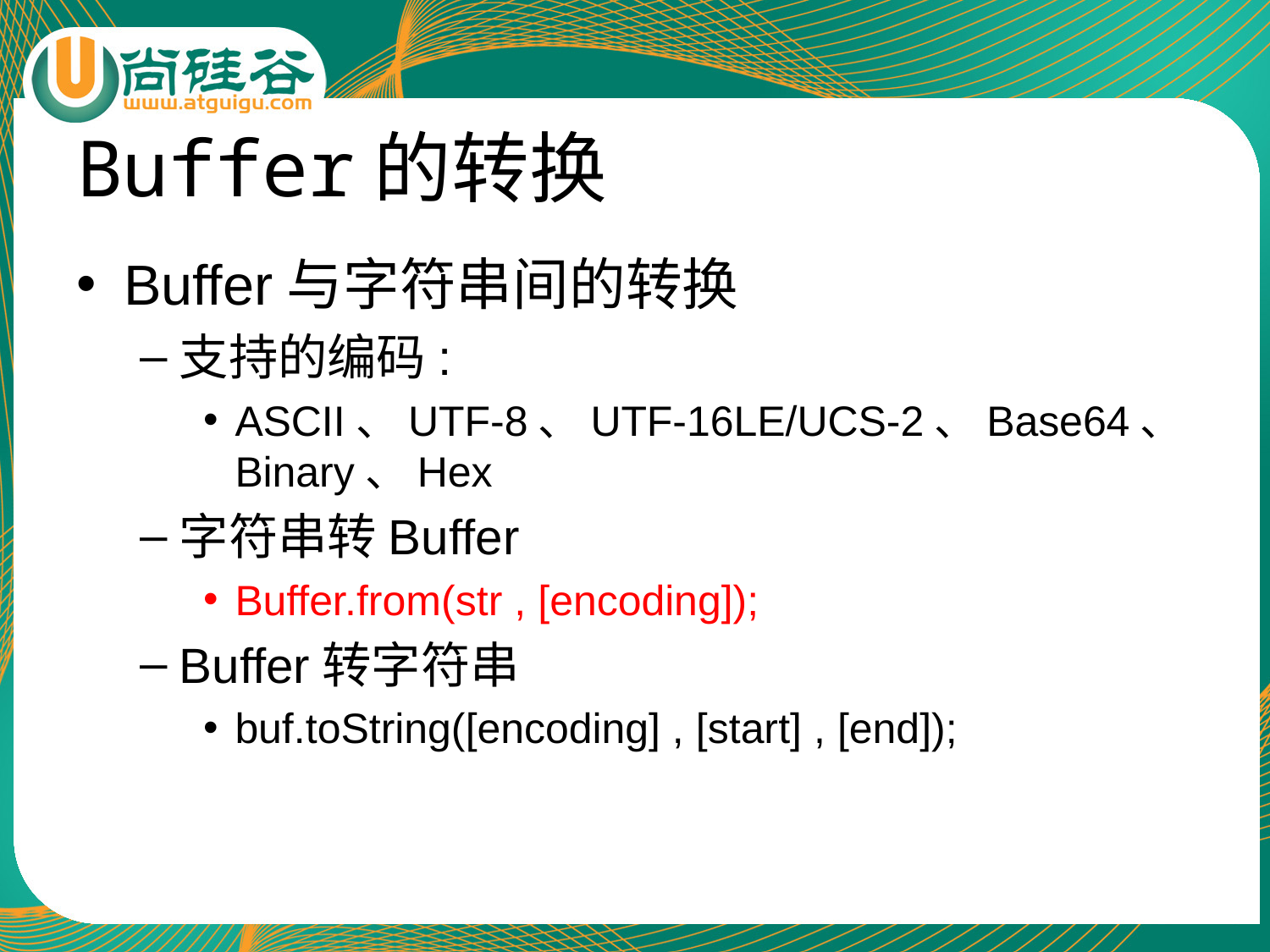

# Buffer的转换
Buffer与字符串间的转换
支持的编码:
ASCII、UTF-8、UTF-16LE/UCS-2、Base64、Binary、Hex
字符串转Buffer
Buffer.from(str , [encoding]);
Buffer转字符串
buf.toString([encoding] , [start] , [end]);